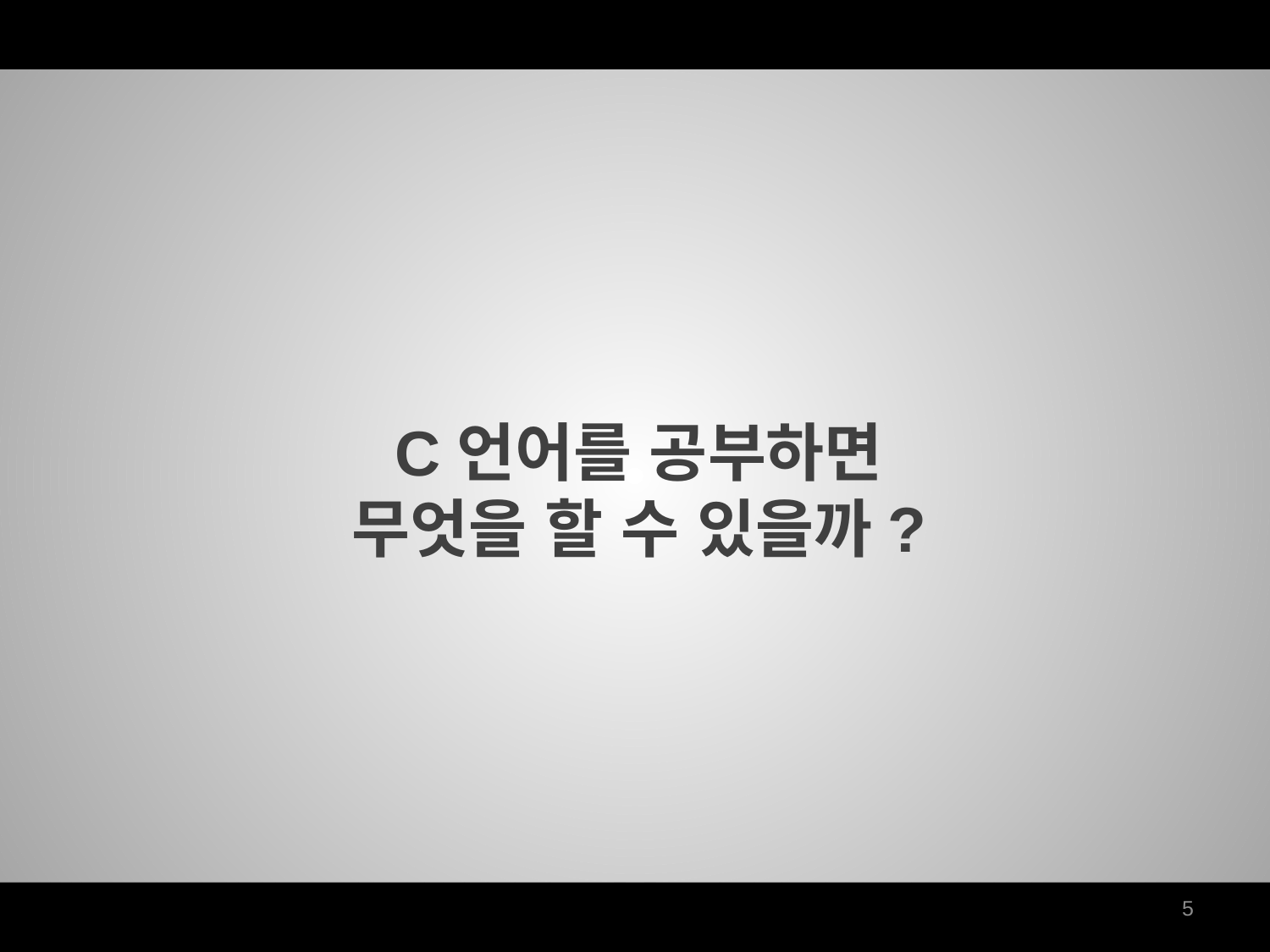

C언어를 공부하면
무엇을 할 수 있을까?
5